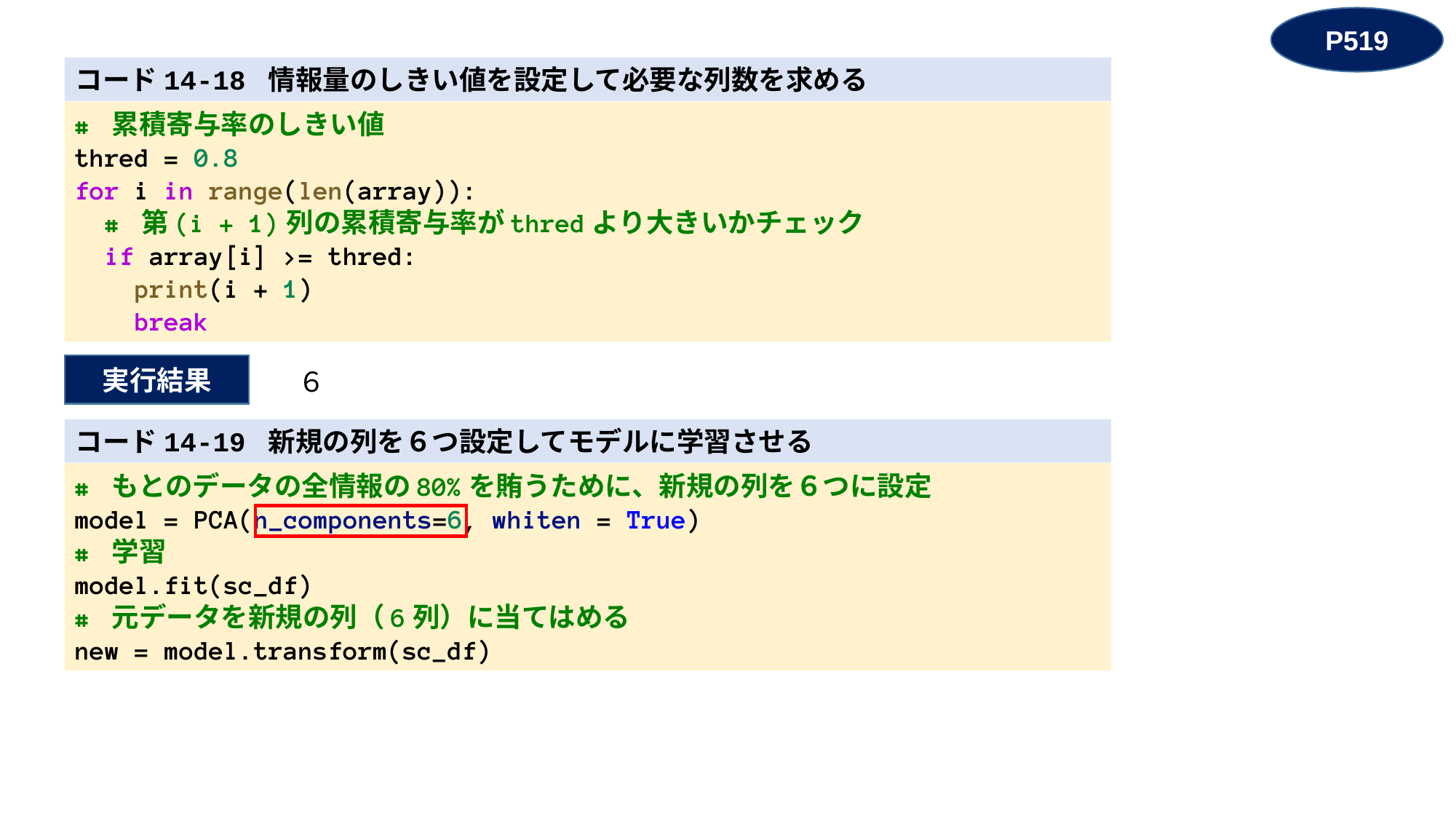

P519
コード14-18 情報量のしきい値を設定して必要な列数を求める
# 累積寄与率のしきい値
thred = 0.8
for i in range(len(array)):
  # 第(i + 1)列の累積寄与率がthredより大きいかチェック
  if array[i] >= thred:
    print(i + 1)
    break
実行結果
６
コード14-19 新規の列を６つ設定してモデルに学習させる
# もとのデータの全情報の80%を賄うために、新規の列を６つに設定
model = PCA(n_components=6, whiten = True)
# 学習
model.fit(sc_df)
# 元データを新規の列（6列）に当てはめる
new = model.transform(sc_df)